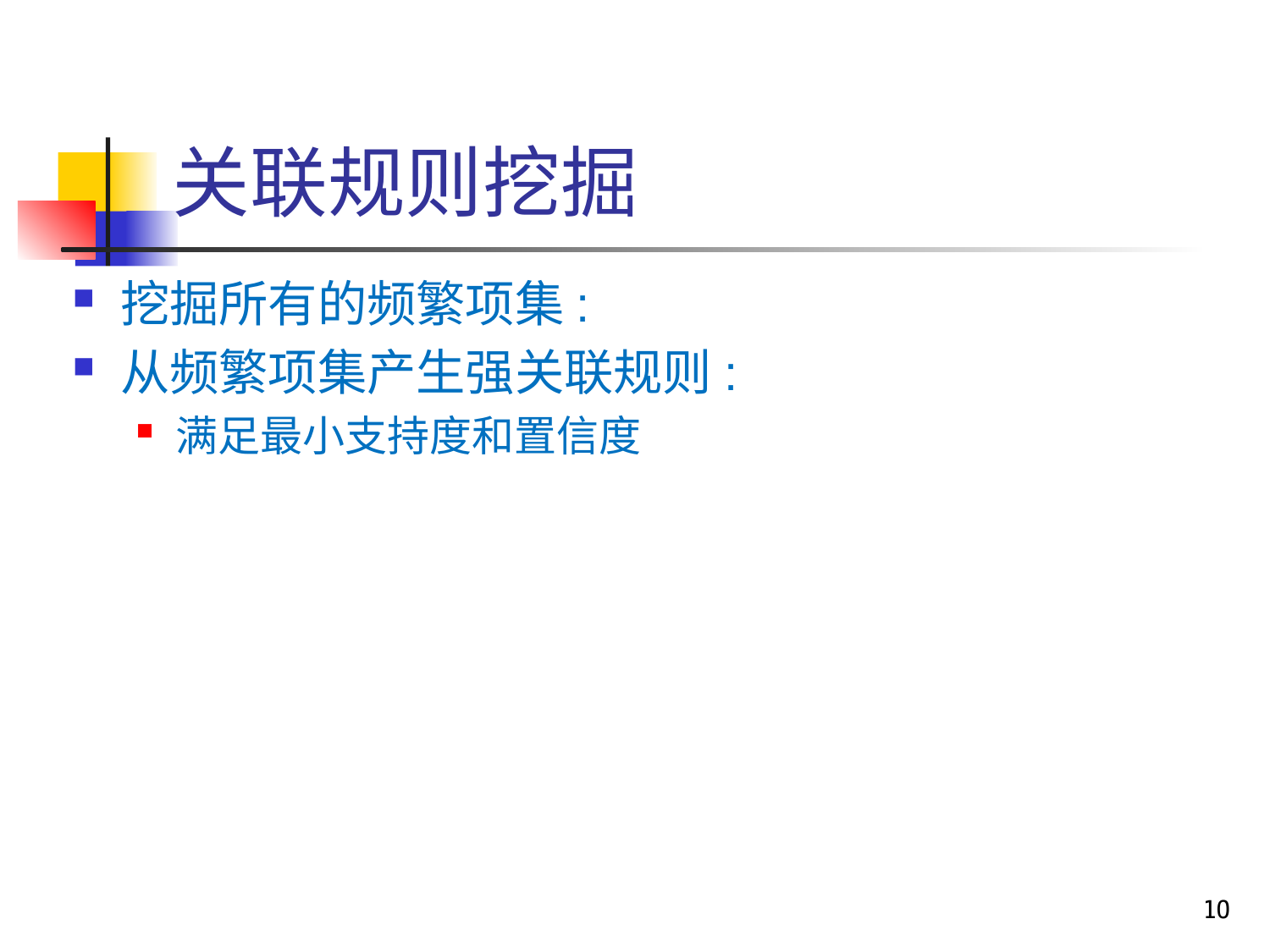

# 关联规则挖掘
挖掘所有的频繁项集:
从频繁项集产生强关联规则:
满足最小支持度和置信度
10